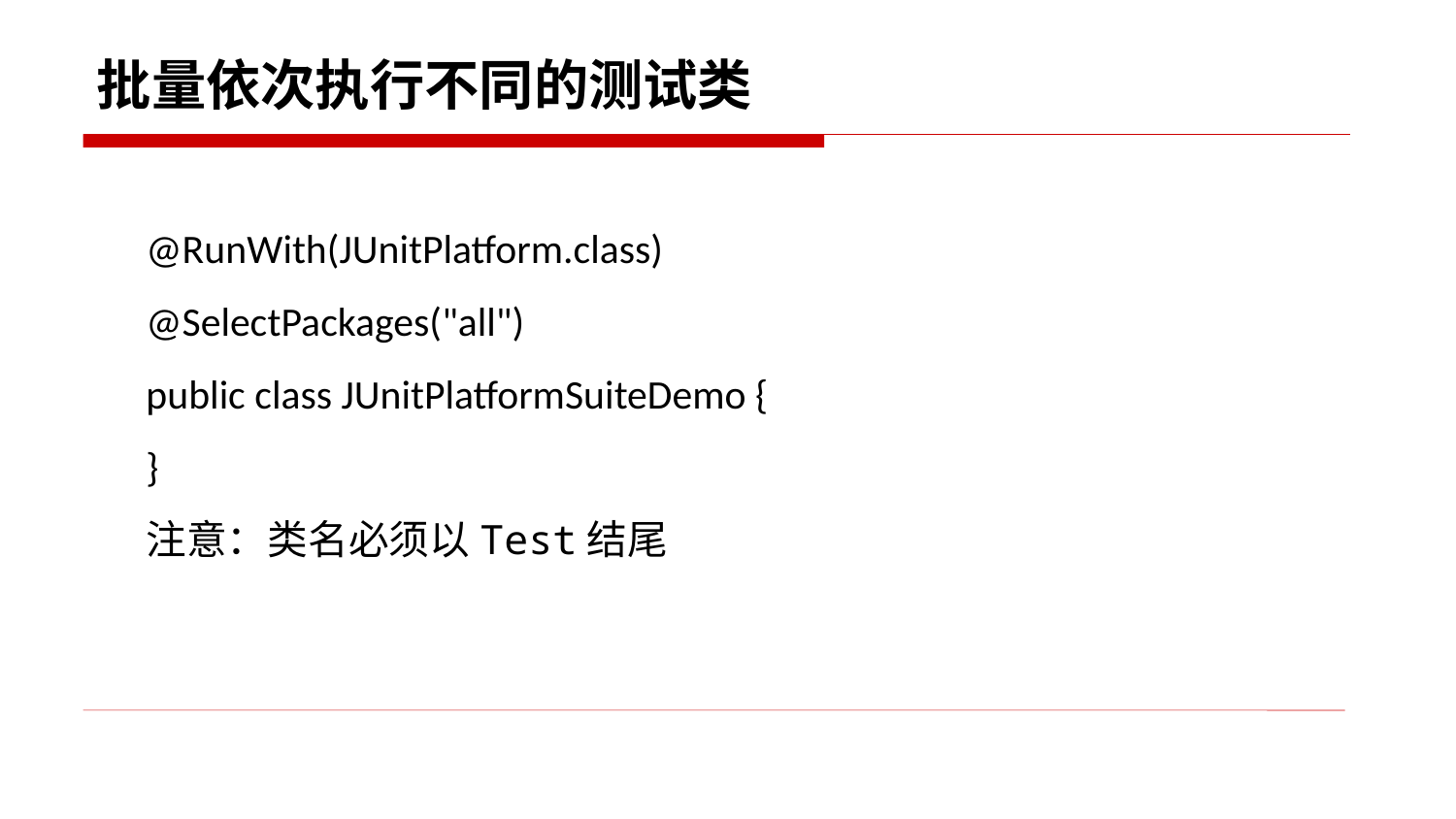

# 批量依次执行不同的测试类
@RunWith(JUnitPlatform.class)
@SelectPackages("all")
public class JUnitPlatformSuiteDemo {
}
注意：类名必须以Test结尾